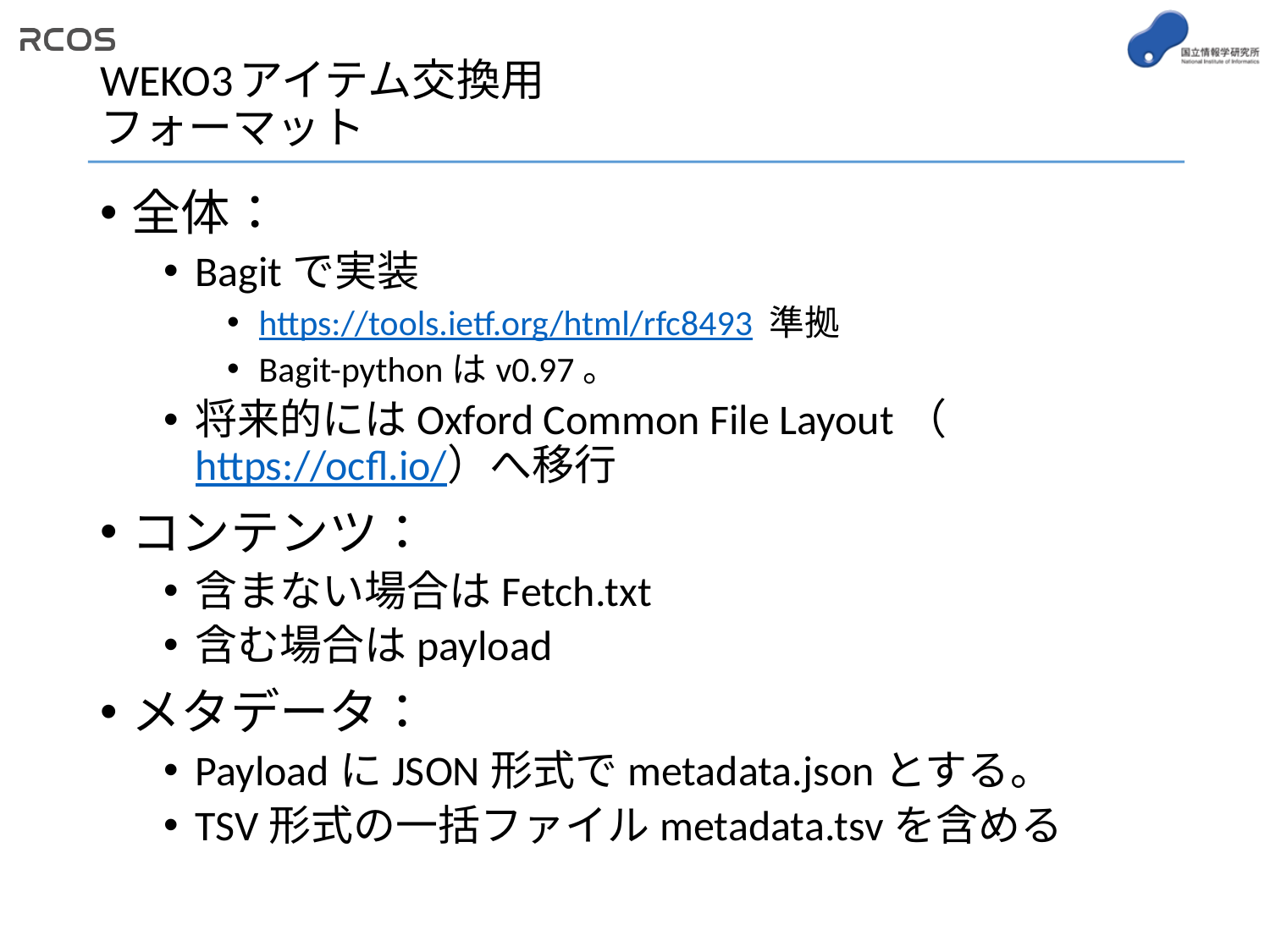

# WEKO3アイテム交換用 フォーマット
全体：
Bagitで実装
https://tools.ietf.org/html/rfc8493 準拠
Bagit-pythonはv0.97。
将来的にはOxford Common File Layout（https://ocfl.io/）へ移行
コンテンツ：
含まない場合はFetch.txt
含む場合はpayload
メタデータ：
PayloadにJSON形式でmetadata.jsonとする。
TSV形式の一括ファイルmetadata.tsvを含める